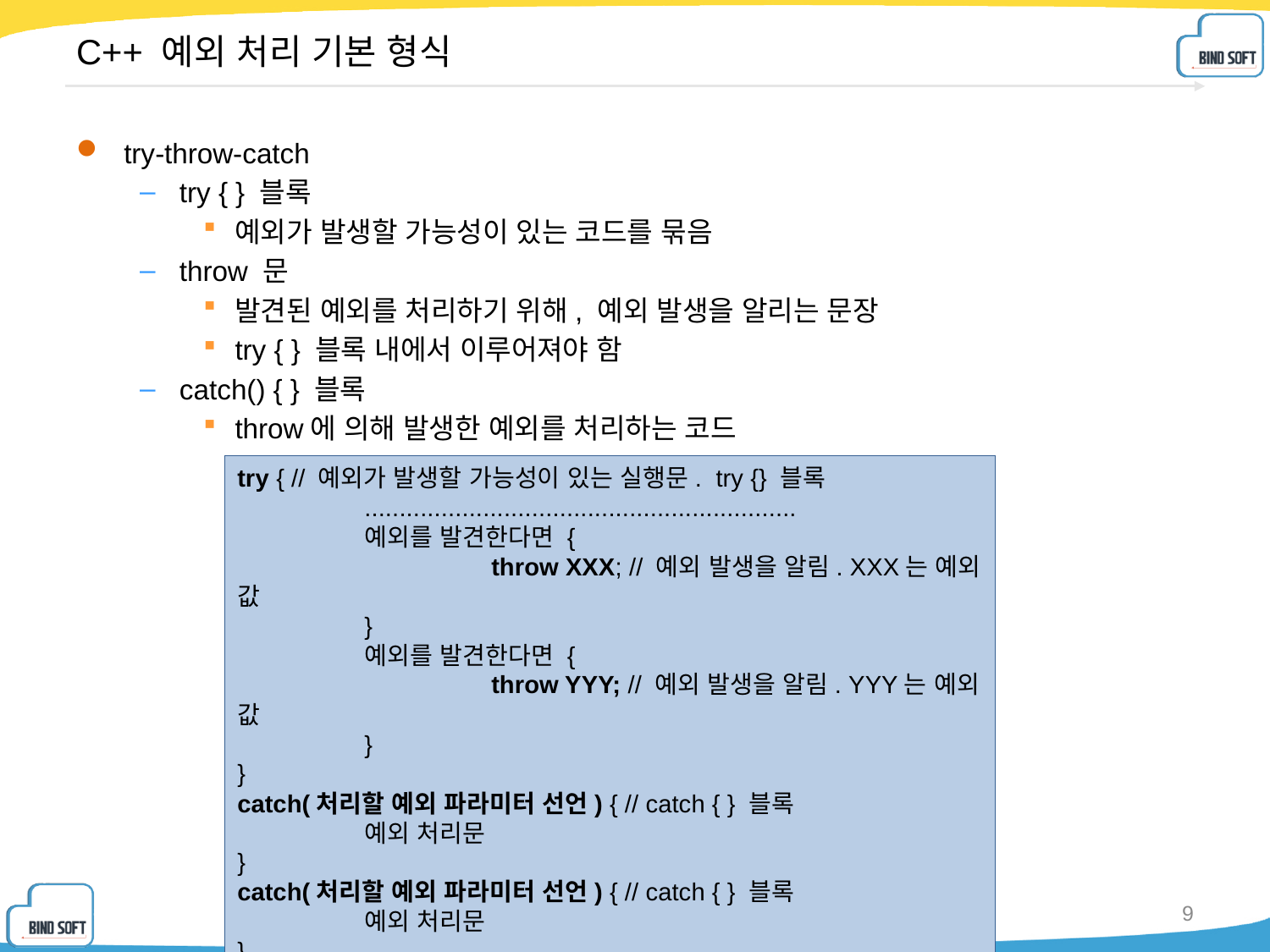

# C++ 예외 처리 기본 형식
try-throw-catch
try { } 블록
예외가 발생할 가능성이 있는 코드를 묶음
throw 문
발견된 예외를 처리하기 위해, 예외 발생을 알리는 문장
try { } 블록 내에서 이루어져야 함
catch() { } 블록
throw에 의해 발생한 예외를 처리하는 코드

try { // 예외가 발생할 가능성이 있는 실행문.  try {} 블록
	..............................................................
	예외를 발견한다면 {
		throw XXX; // 예외 발생을 알림. XXX는 예외 값
	}
	예외를 발견한다면 {
		throw YYY; // 예외 발생을 알림. YYY는 예외 값
	}
}
catch(처리할 예외 파라미터 선언) { // catch { } 블록
	예외 처리문
}
catch(처리할 예외 파라미터 선언) { // catch { } 블록
	예외 처리문
}
9